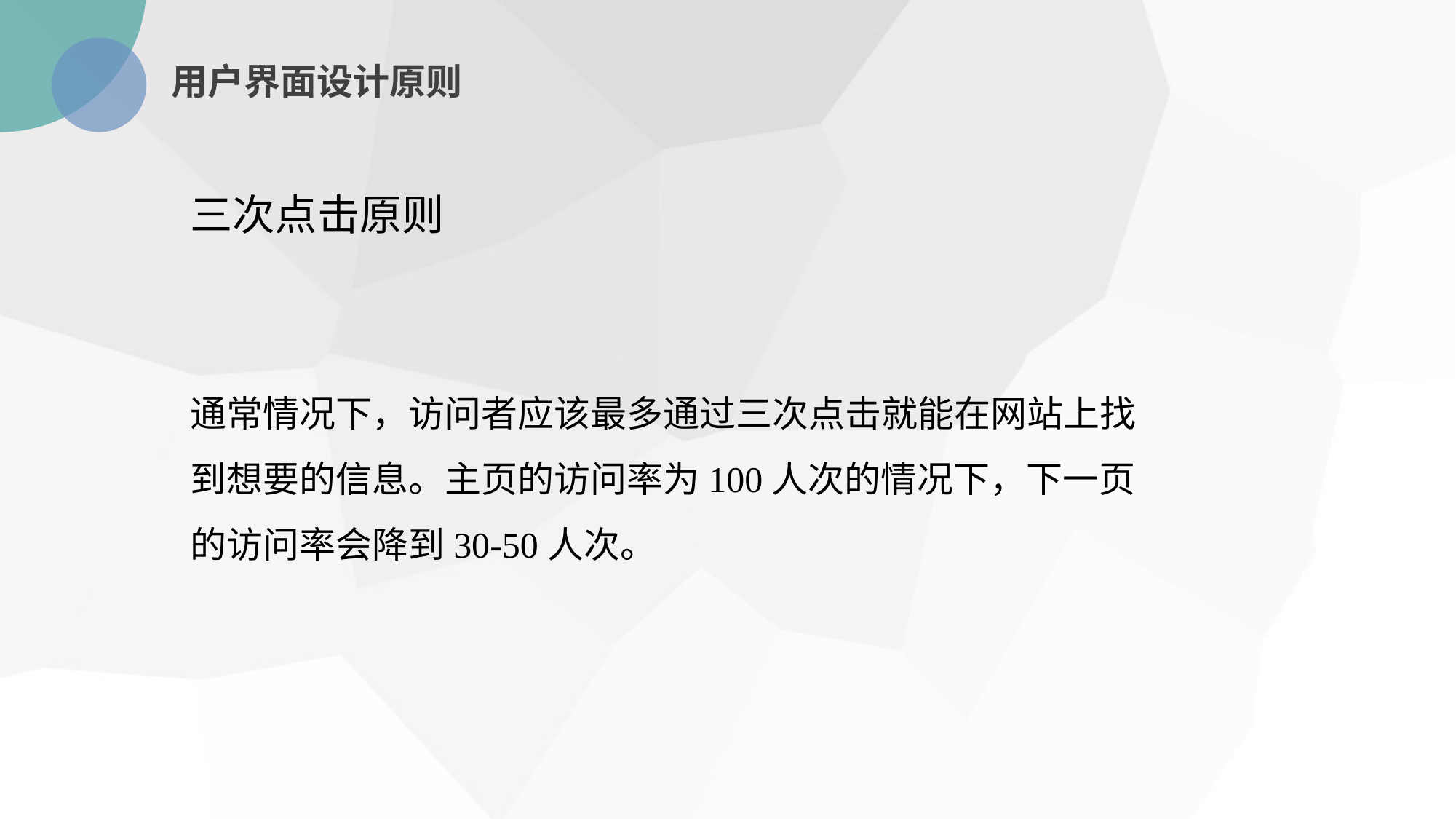

用户界面设计原则
三次点击原则
通常情况下，访问者应该最多通过三次点击就能在网站上找到想要的信息。主页的访问率为100人次的情况下，下一页的访问率会降到30-50人次。